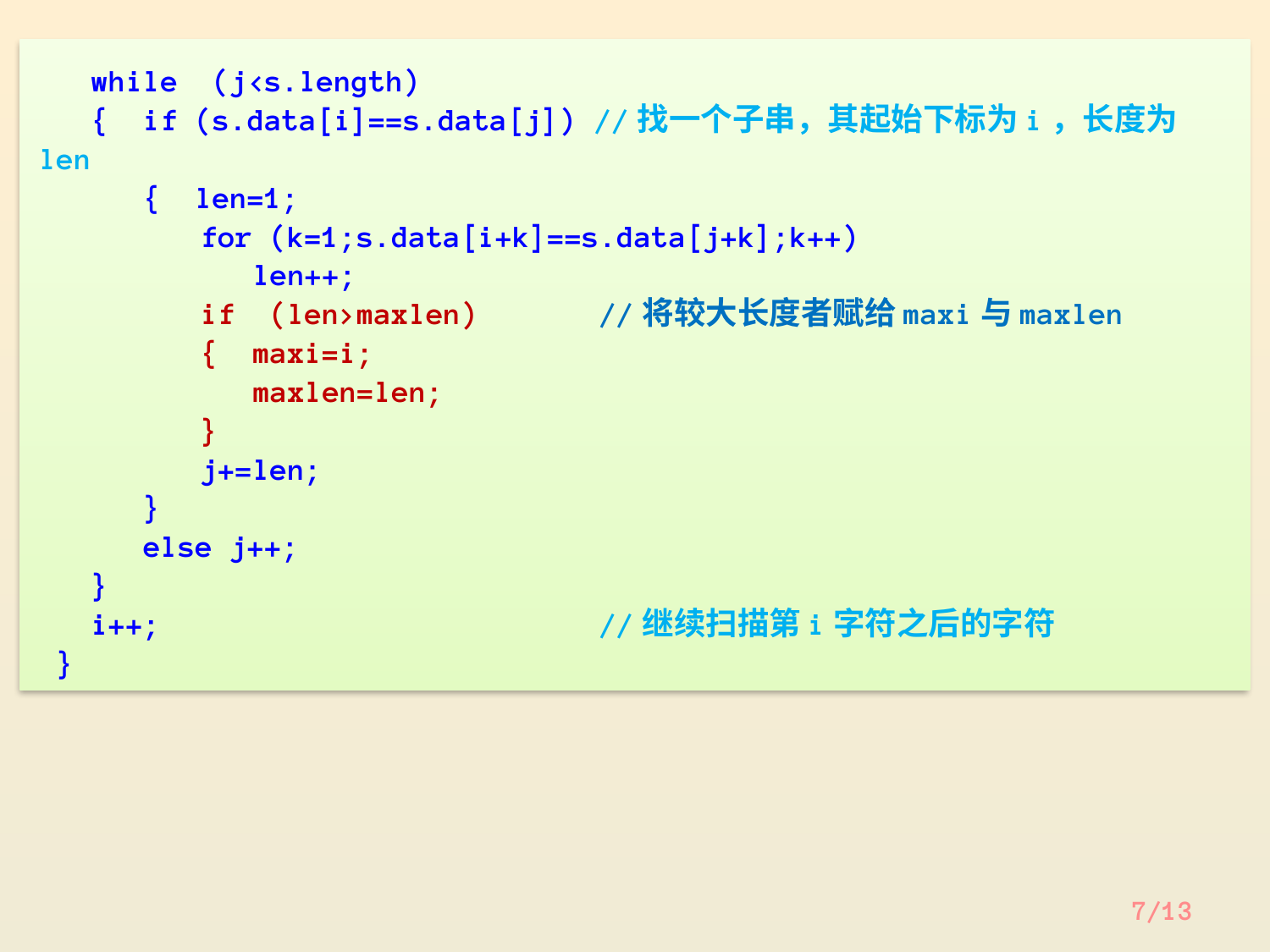

while  (j<s.length)
   {  if (s.data[i]==s.data[j]) //找一个子串，其起始下标为i，长度为len
      {  len=1;
	  for (k=1;s.data[i+k]==s.data[j+k];k++)
	     len++;
	  if  (len>maxlen)	   //将较大长度者赋给maxi与maxlen
	  {  maxi=i;
	     maxlen=len;
	  }
	  j+=len;
      }
      else j++;
   }
   i++;   			   //继续扫描第i字符之后的字符
 }
7/13